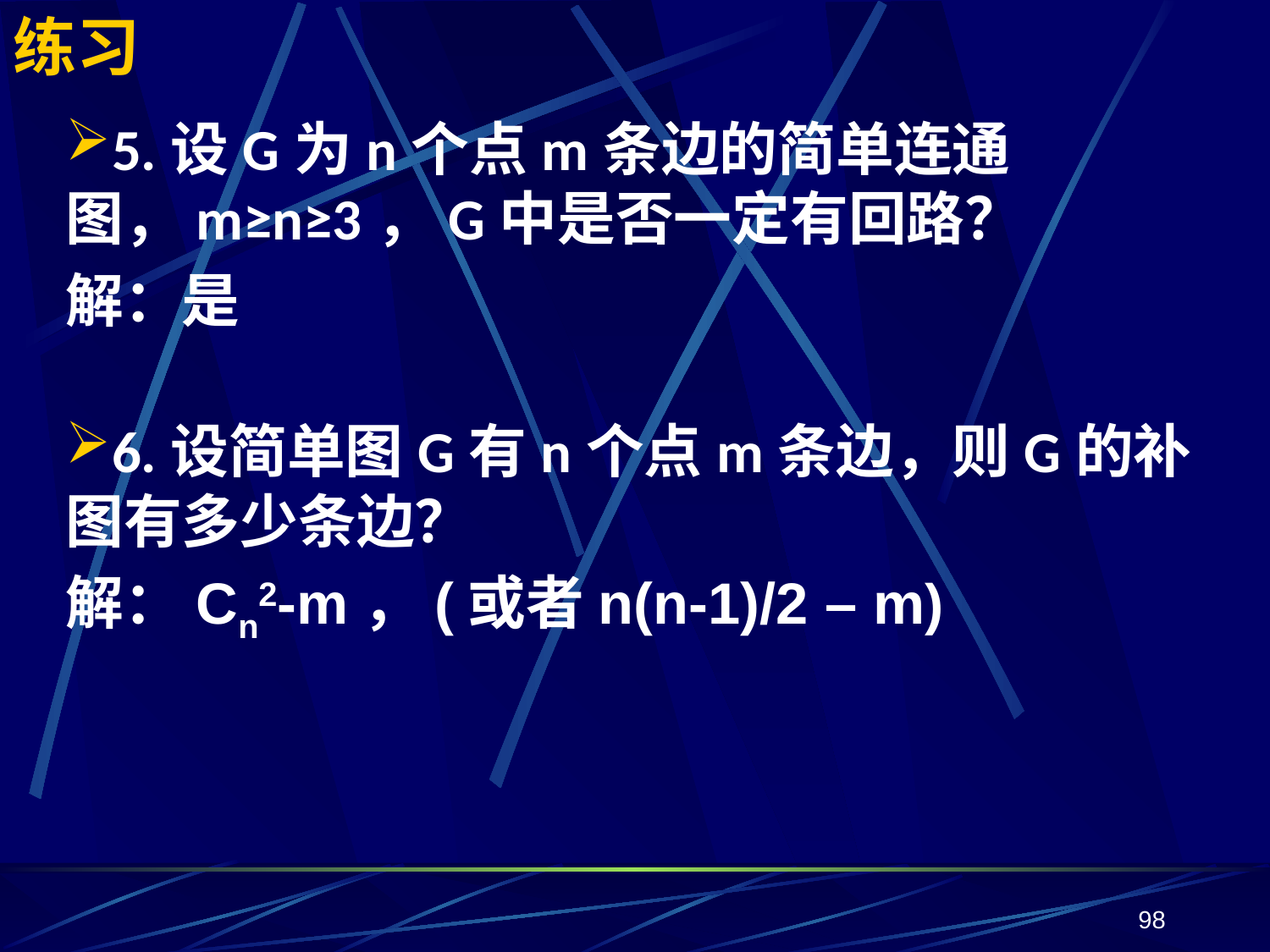

# 练习
5.设G为n个点m条边的简单连通图，m≥n≥3，G中是否一定有回路？
解：是

6.设简单图G有n个点m条边，则G的补图有多少条边？
解：Cn2-m，(或者n(n-1)/2 – m)

98